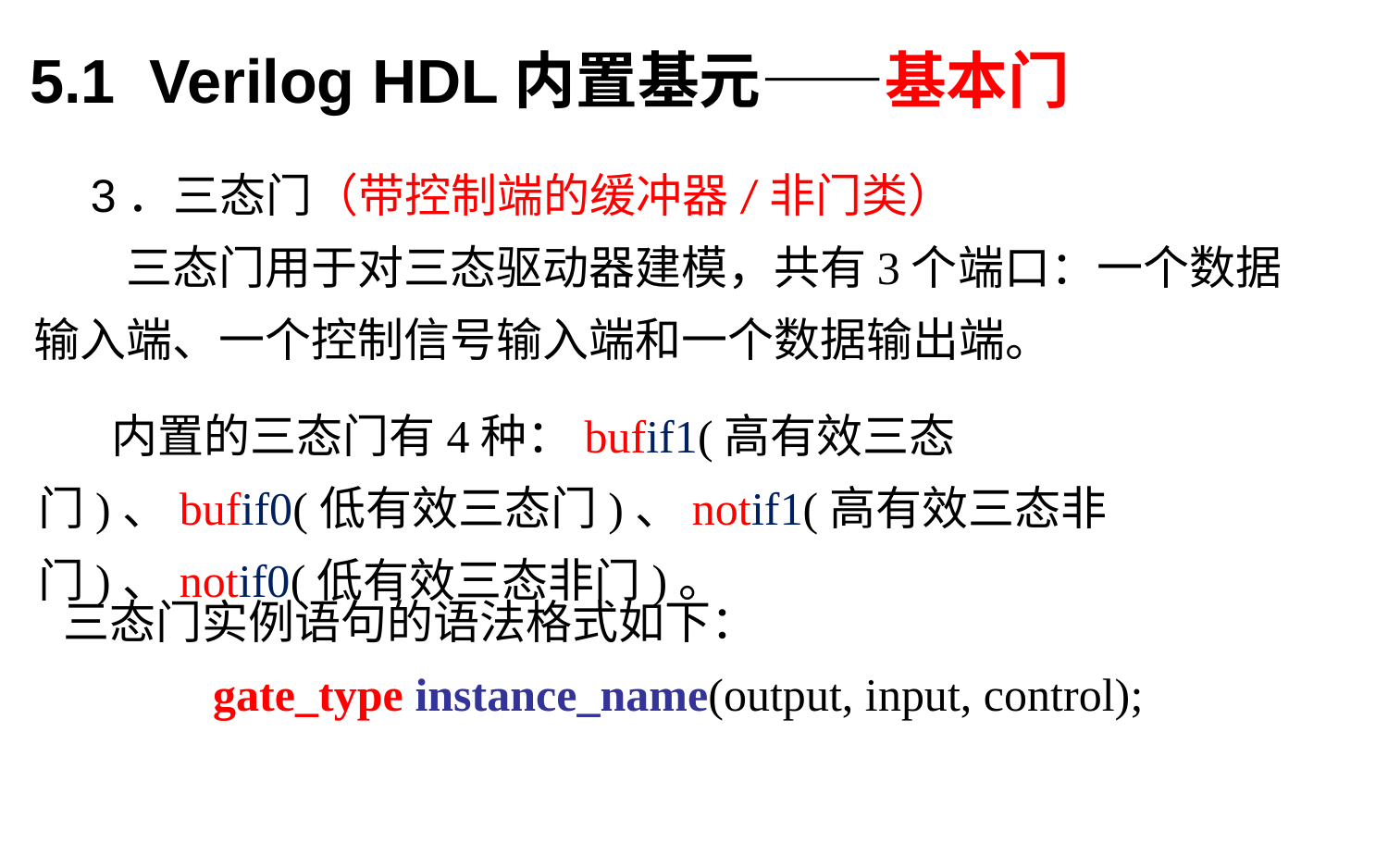

5.1  Verilog HDL内置基元——基本门
# 3．三态门（带控制端的缓冲器/非门类） 　　三态门用于对三态驱动器建模，共有3个端口：一个数据输入端、一个控制信号输入端和一个数据输出端。
      内置的三态门有4种：bufif1(高有效三态门)、bufif0(低有效三态门)、notif1(高有效三态非门)、notif0(低有效三态非门)。
三态门实例语句的语法格式如下：
　　　gate_type instance_name(output, input, control);